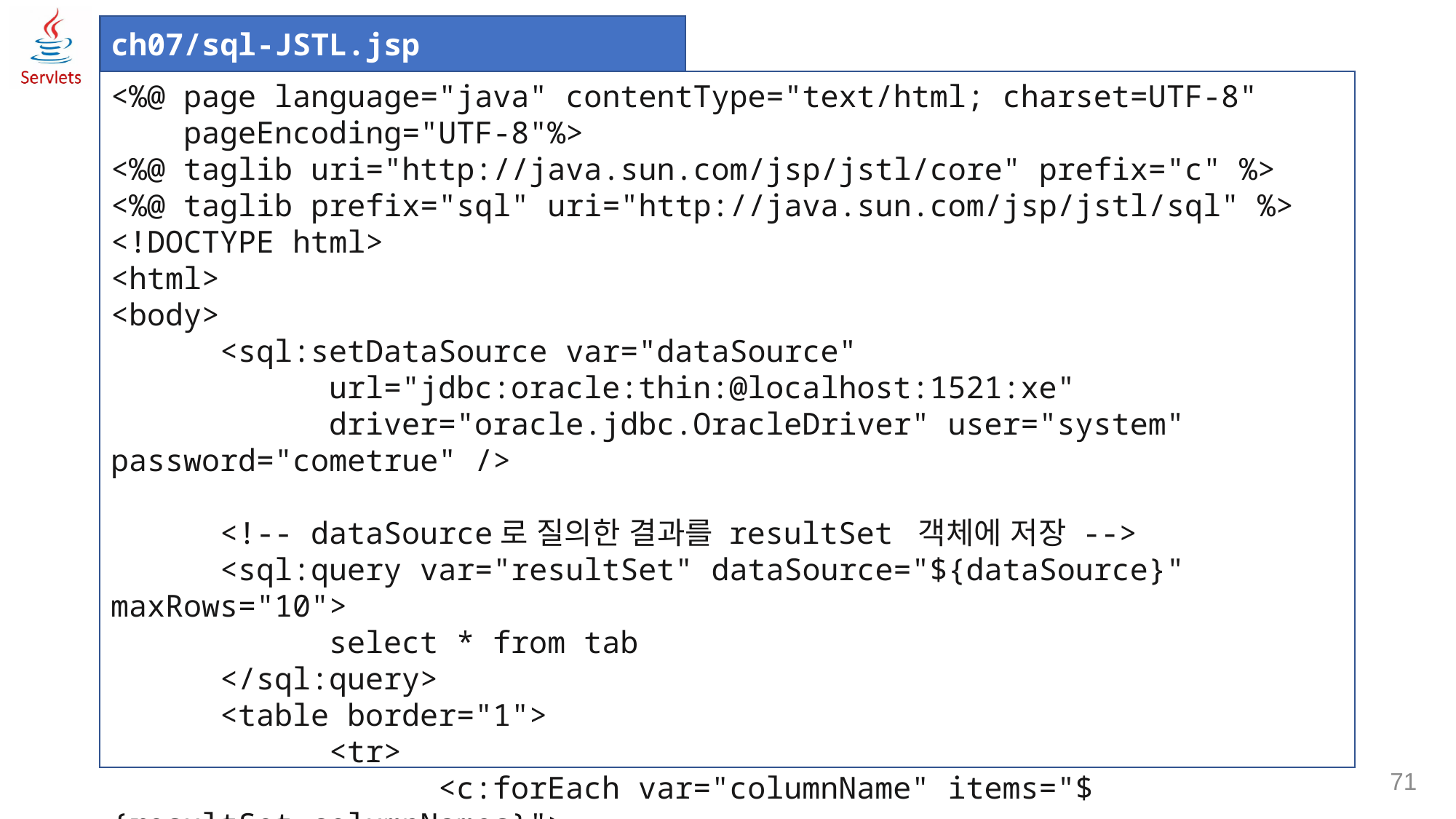

ch07/sql-JSTL.jsp
<%@ page language="java" contentType="text/html; charset=UTF-8"
    pageEncoding="UTF-8"%>
<%@ taglib uri="http://java.sun.com/jsp/jstl/core" prefix="c" %>
<%@ taglib prefix="sql" uri="http://java.sun.com/jsp/jstl/sql" %>
<!DOCTYPE html>
<html>
<body>
	<sql:setDataSource var="dataSource"
		url="jdbc:oracle:thin:@localhost:1521:xe"
		driver="oracle.jdbc.OracleDriver" user="system" password="cometrue" />

	<!-- dataSource로 질의한 결과를 resultSet 객체에 저장 -->
	<sql:query var="resultSet" dataSource="${dataSource}" maxRows="10">
		select * from tab
	</sql:query>
	<table border="1">
		<tr>
			<c:forEach var="columnName" items="${resultSet.columnNames}">
				<th width="100"><c:out value="${columnName}" /></th>

71